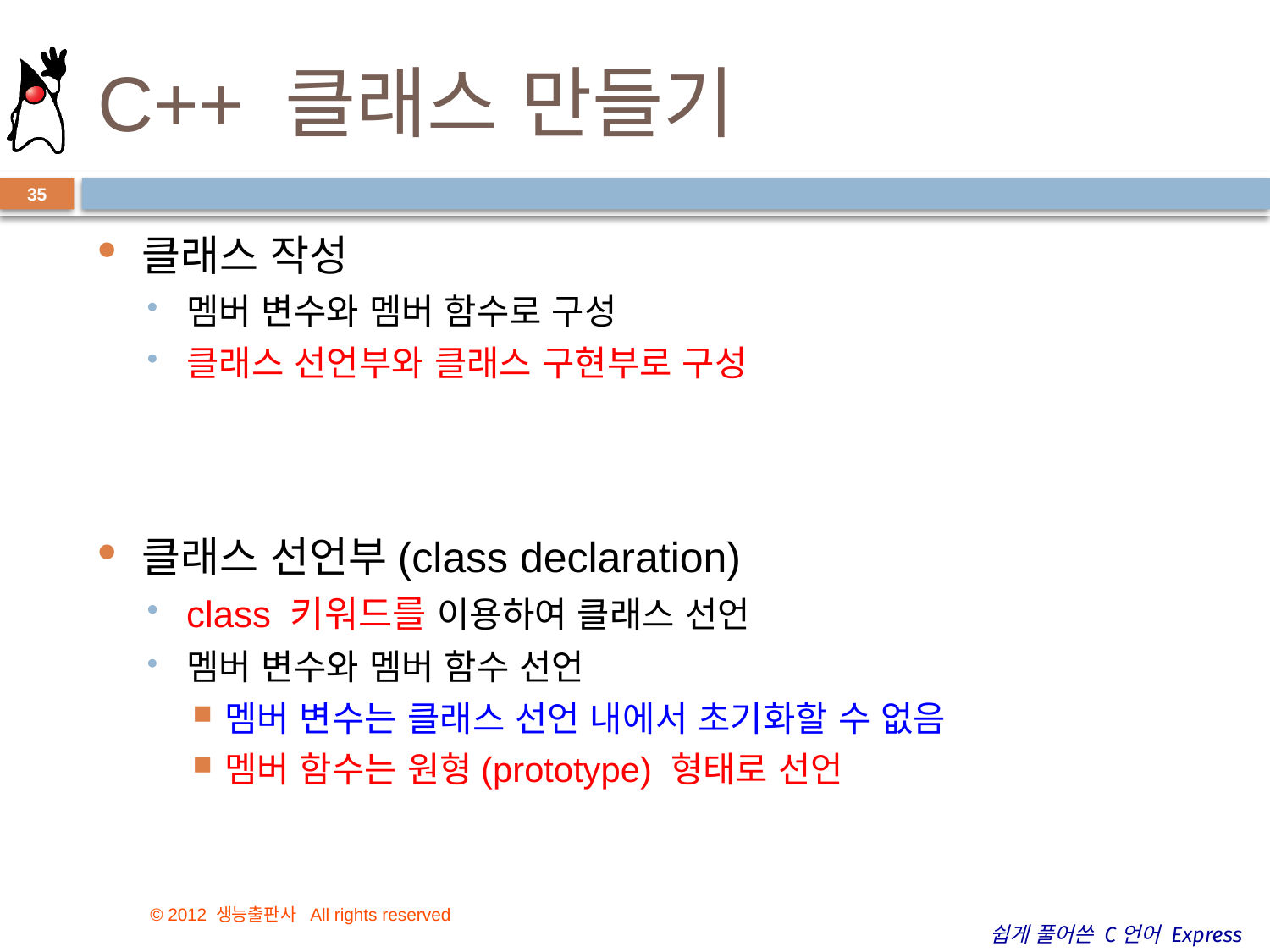

# C++ 클래스 만들기
35
클래스 작성
멤버 변수와 멤버 함수로 구성
클래스 선언부와 클래스 구현부로 구성

클래스 선언부(class declaration)
class 키워드를 이용하여 클래스 선언
멤버 변수와 멤버 함수 선언
멤버 변수는 클래스 선언 내에서 초기화할 수 없음
멤버 함수는 원형(prototype) 형태로 선언